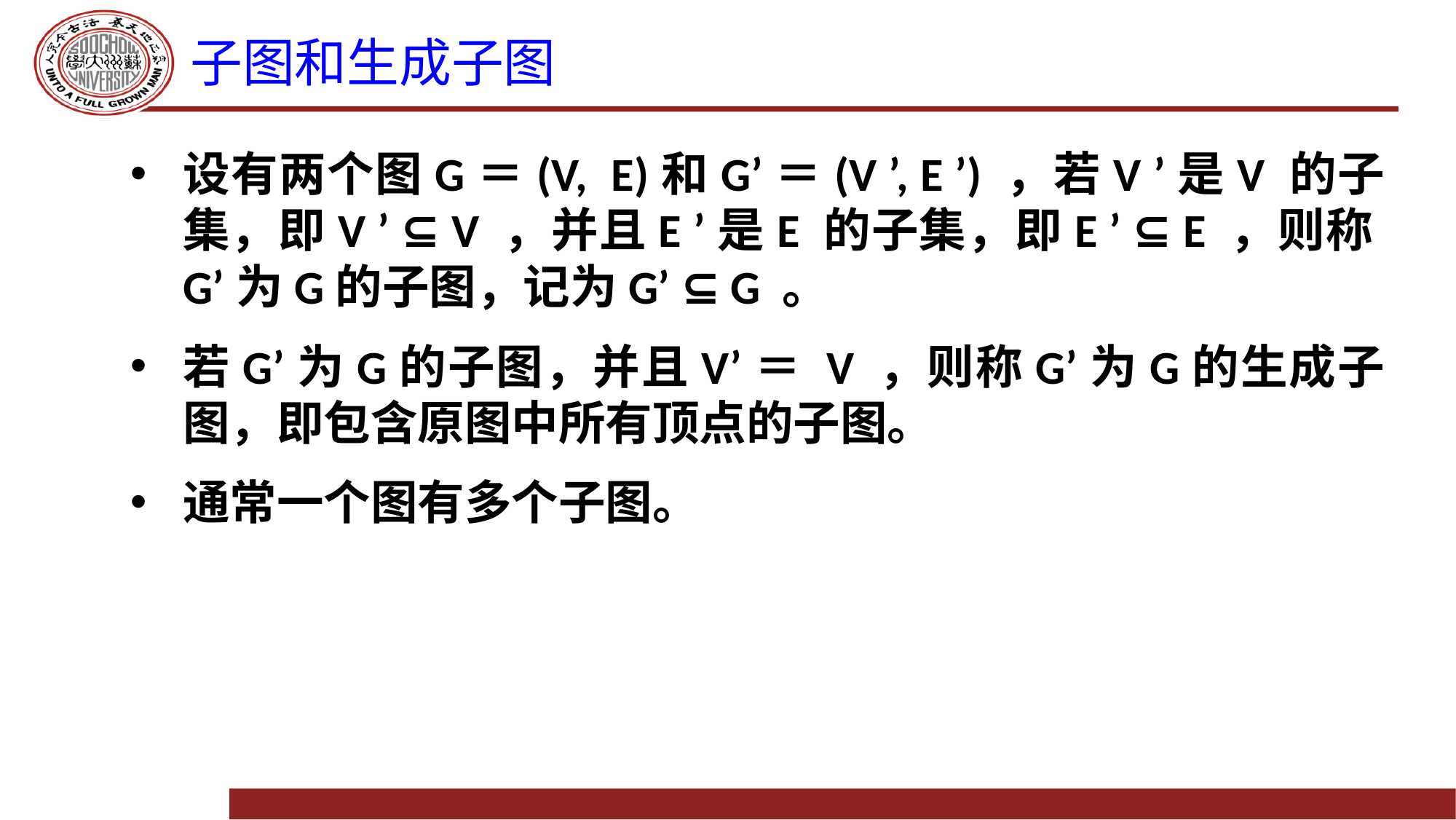

# 子图和生成子图
设有两个图G＝(V,  E)和G’＝(V ’, E ’) ，若V ’是V 的子集，即V ’ ⊆ V ，并且E ’是E 的子集，即E ’ ⊆ E ，则称G’为G的子图，记为G’ ⊆ G 。
若G’为G的子图，并且V’＝ V ，则称G’为G的生成子图，即包含原图中所有顶点的子图。
通常一个图有多个子图。